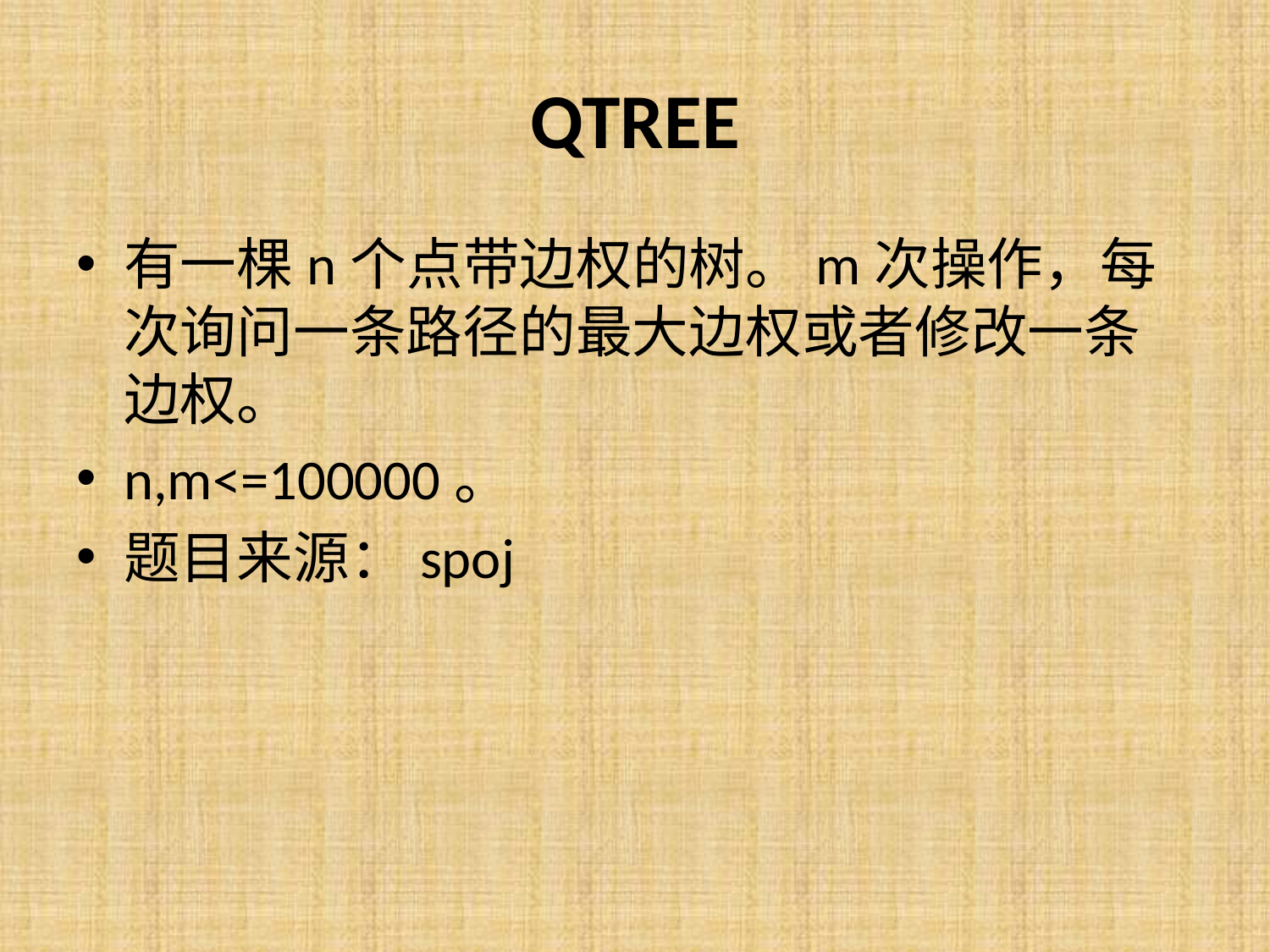

# QTREE
有一棵n个点带边权的树。m次操作，每次询问一条路径的最大边权或者修改一条边权。
n,m<=100000。
题目来源：spoj